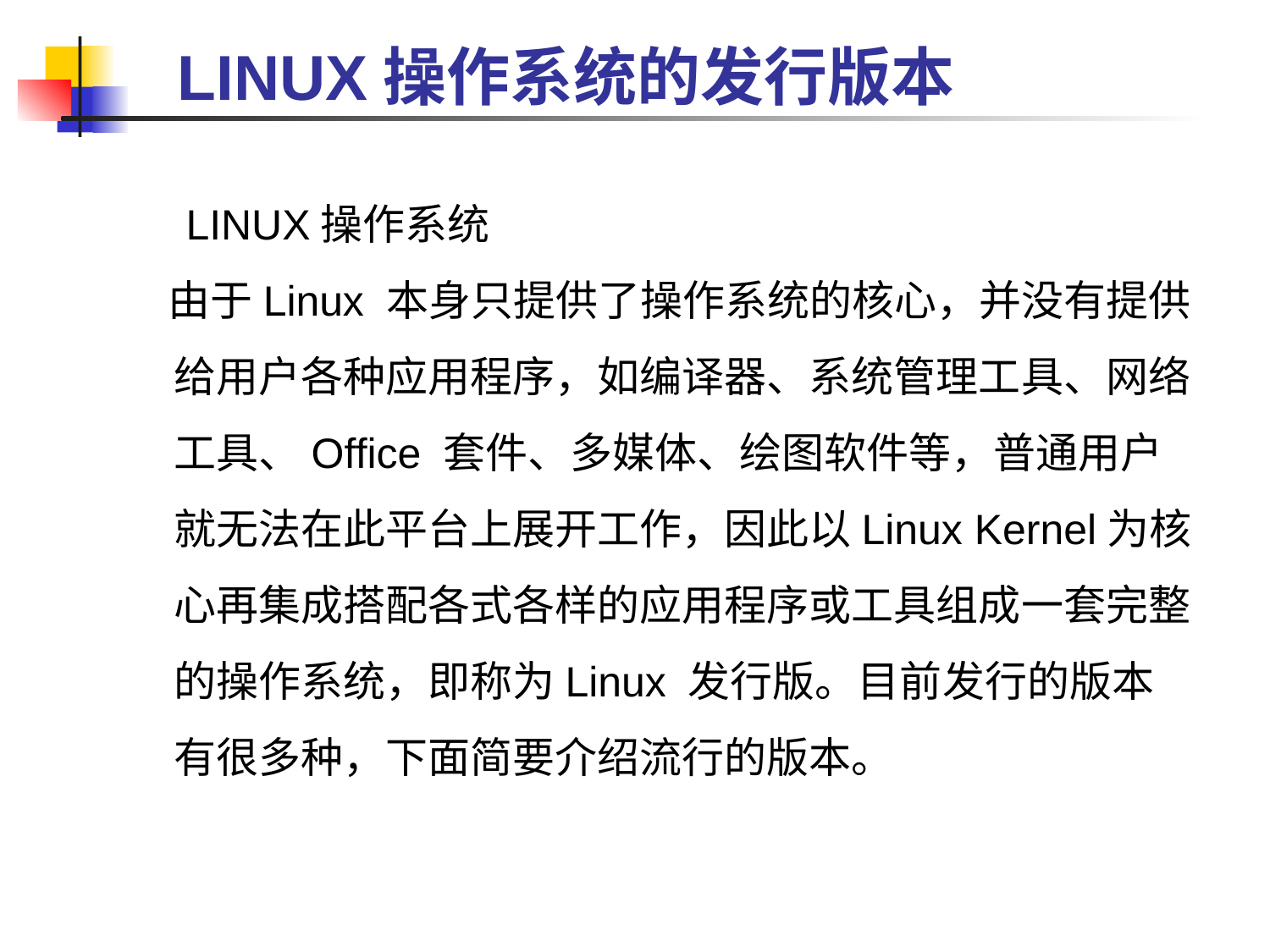

# LINUX操作系统的发行版本
 LINUX操作系统
     由于Linux 本身只提供了操作系统的核心，并没有提供给用户各种应用程序，如编译器、系统管理工具、网络工具、Office 套件、多媒体、绘图软件等，普通用户就无法在此平台上展开工作，因此以Linux Kernel为核心再集成搭配各式各样的应用程序或工具组成一套完整的操作系统，即称为Linux 发行版。目前发行的版本有很多种，下面简要介绍流行的版本。